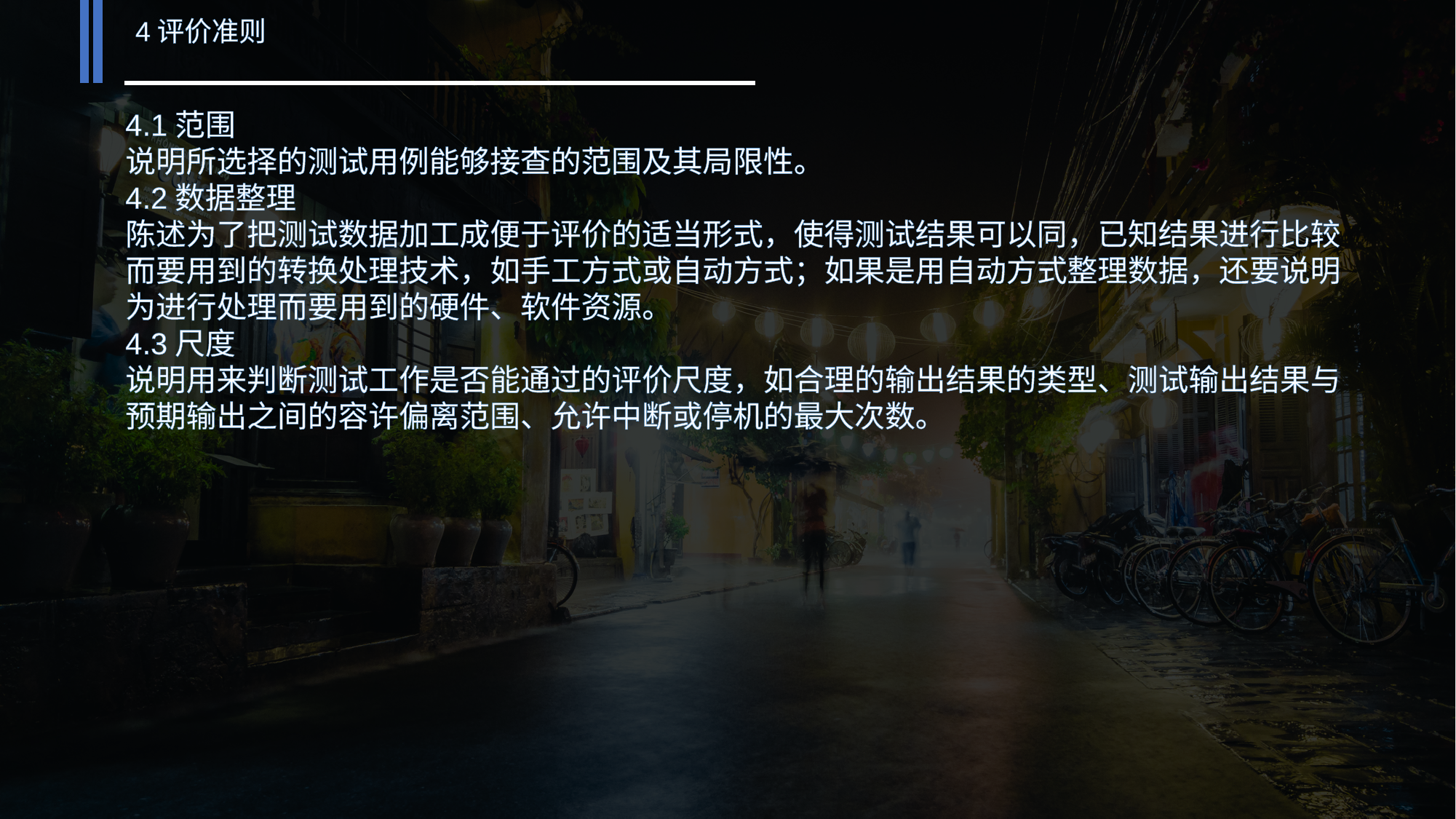

4评价准则
4.1范围
说明所选择的测试用例能够接查的范围及其局限性。
4.2数据整理
陈述为了把测试数据加工成便于评价的适当形式，使得测试结果可以同，已知结果进行比较而要用到的转换处理技术，如手工方式或自动方式；如果是用自动方式整理数据，还要说明为进行处理而要用到的硬件、软件资源。
4.3尺度
说明用来判断测试工作是否能通过的评价尺度，如合理的输出结果的类型、测试输出结果与预期输出之间的容许偏离范围、允许中断或停机的最大次数。